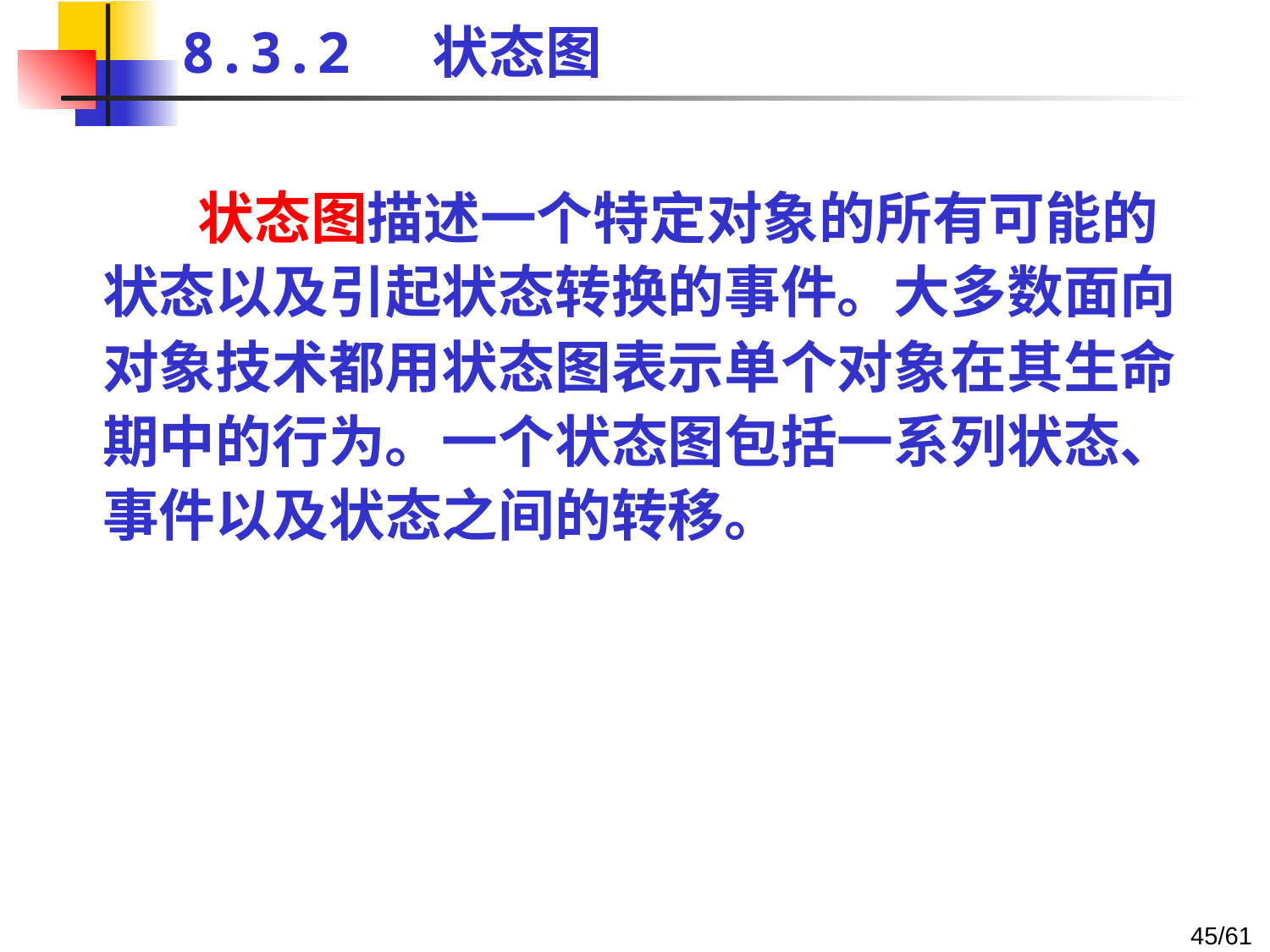

8.3.2  状态图
          状态图描述一个特定对象的所有可能的状态以及引起状态转换的事件。大多数面向对象技术都用状态图表示单个对象在其生命期中的行为。一个状态图包括一系列状态、事件以及状态之间的转移。
45/61